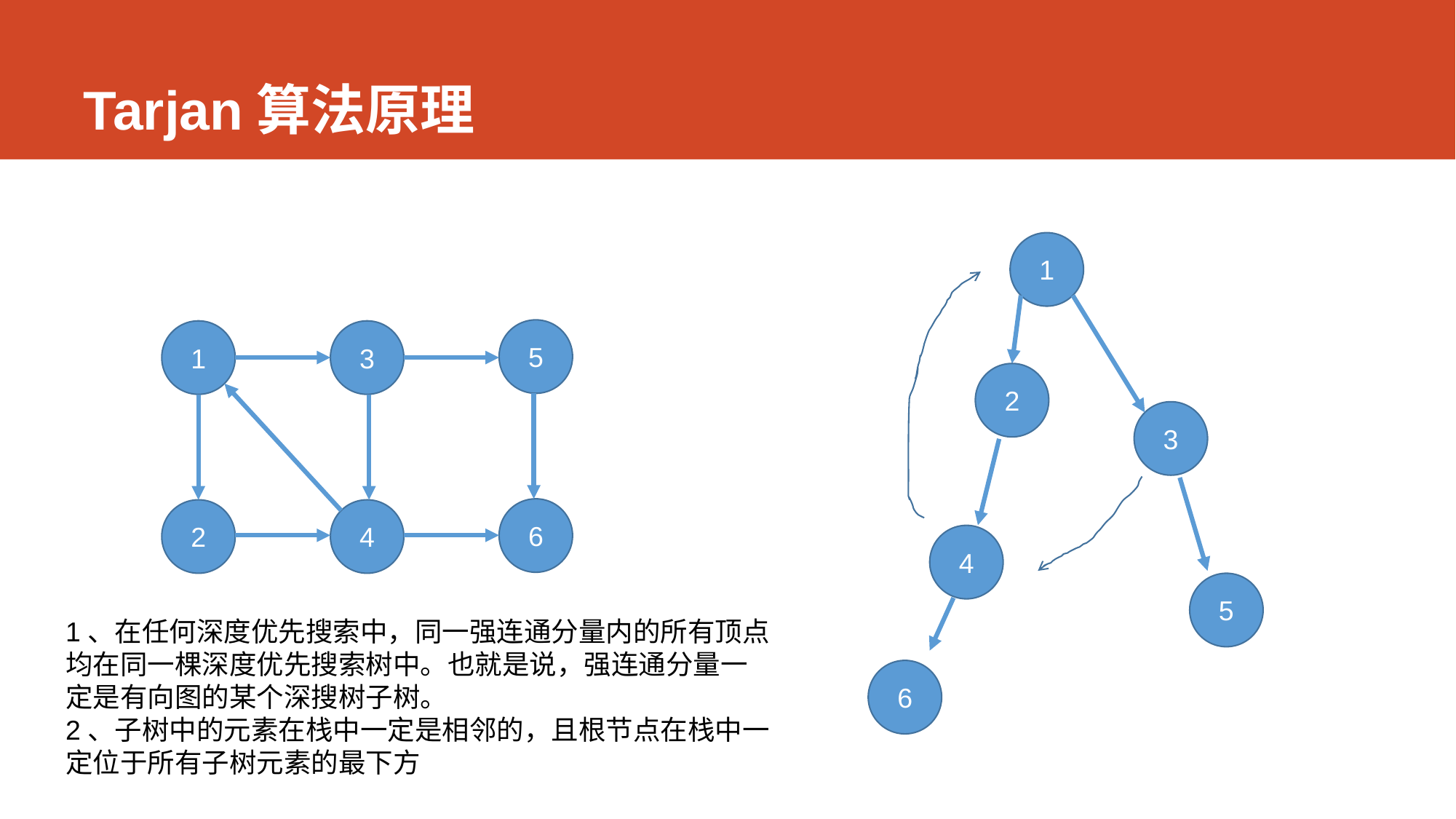

# Tarjan算法原理
1

5
1
3
2
3

6
2
4
4
5
1、在任何深度优先搜索中，同一强连通分量内的所有顶点均在同一棵深度优先搜索树中。也就是说，强连通分量一定是有向图的某个深搜树子树。
2、子树中的元素在栈中一定是相邻的，且根节点在栈中一定位于所有子树元素的最下方
6